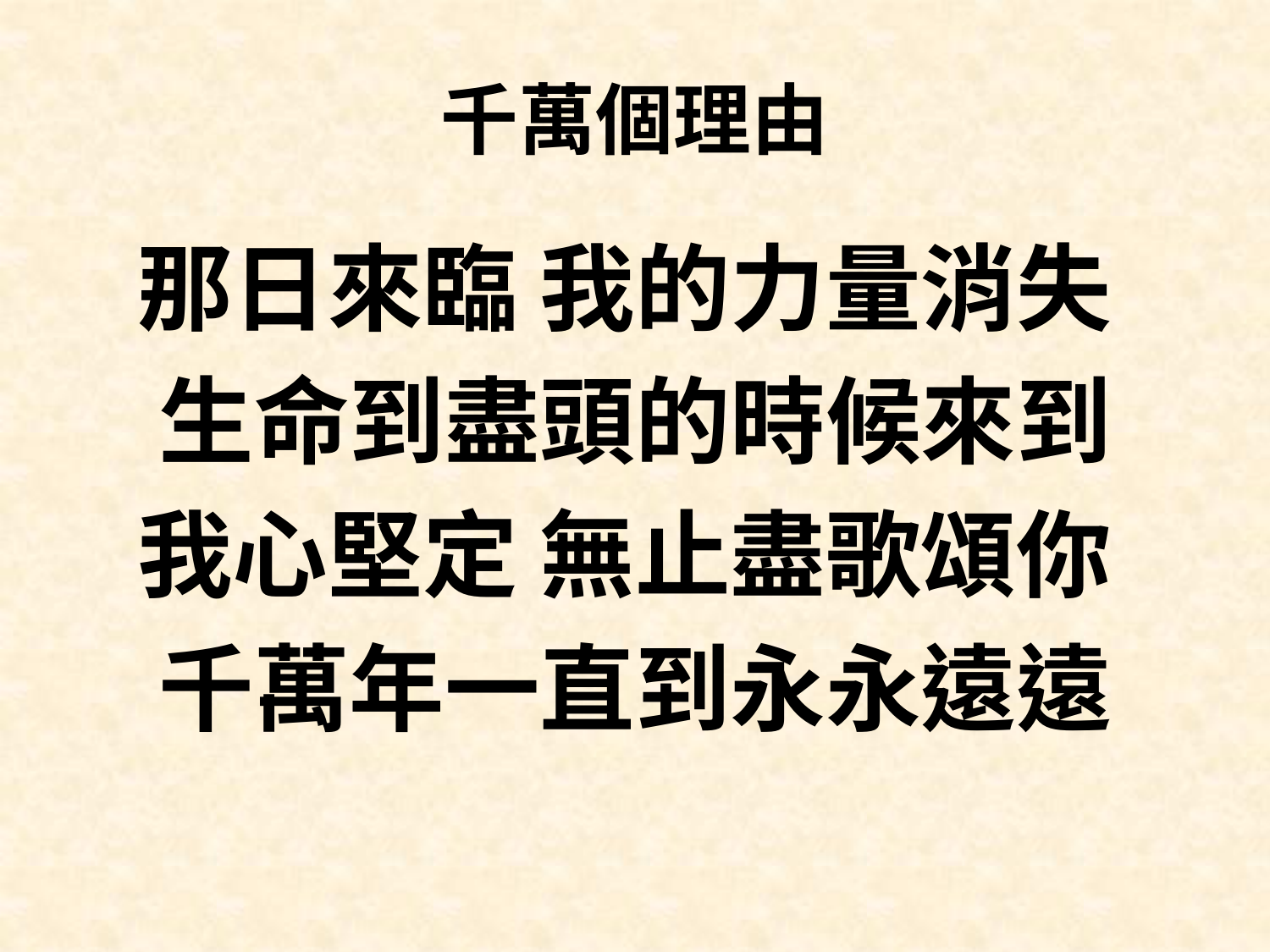

# 千萬個理由
那日來臨 我的力量消失
生命到盡頭的時候來到
我心堅定 無止盡歌頌你
千萬年一直到永永遠遠